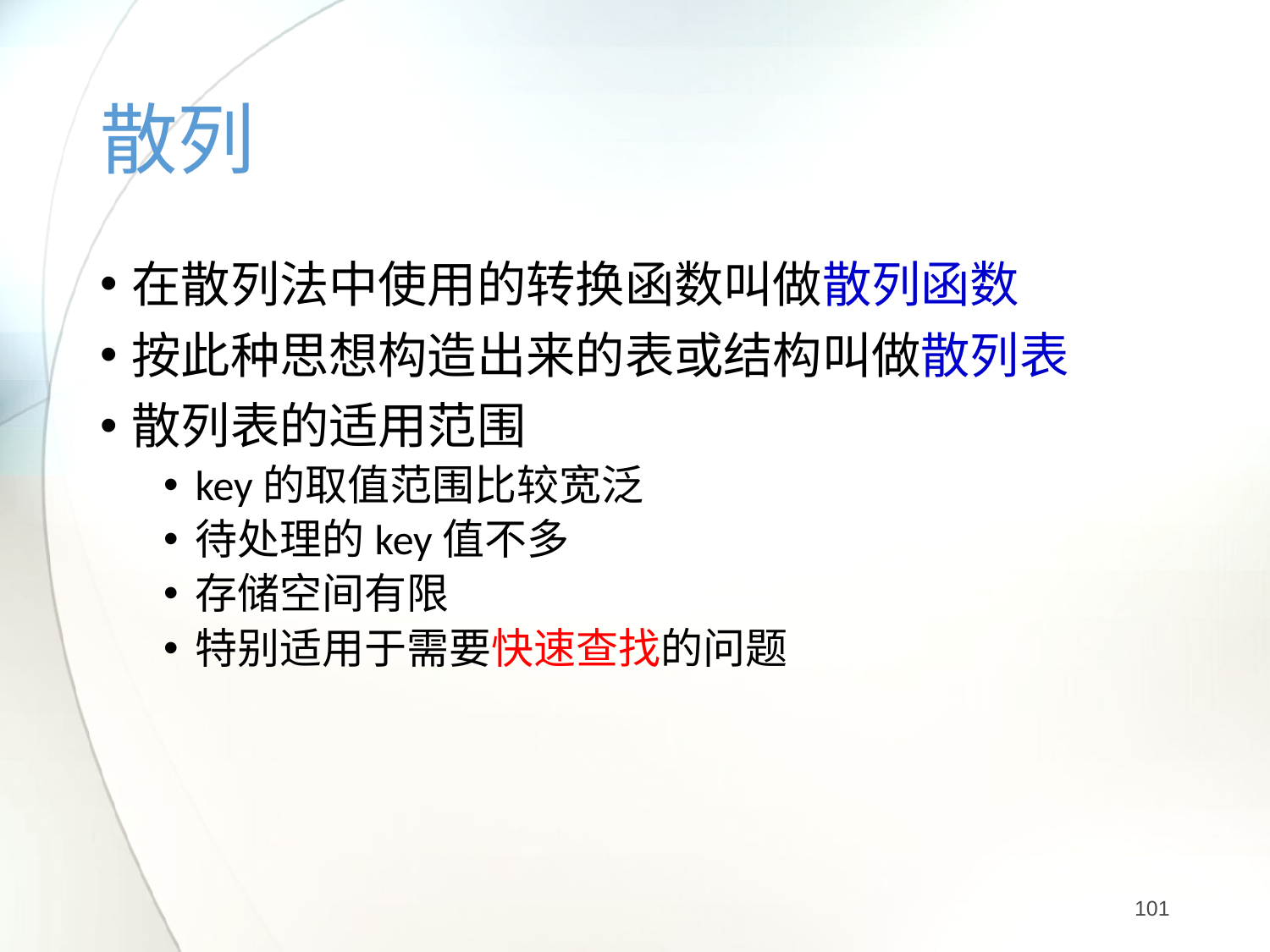

# 散列
在散列法中使用的转换函数叫做散列函数
按此种思想构造出来的表或结构叫做散列表
散列表的适用范围
key的取值范围比较宽泛
待处理的key值不多
存储空间有限
特别适用于需要快速查找的问题

101